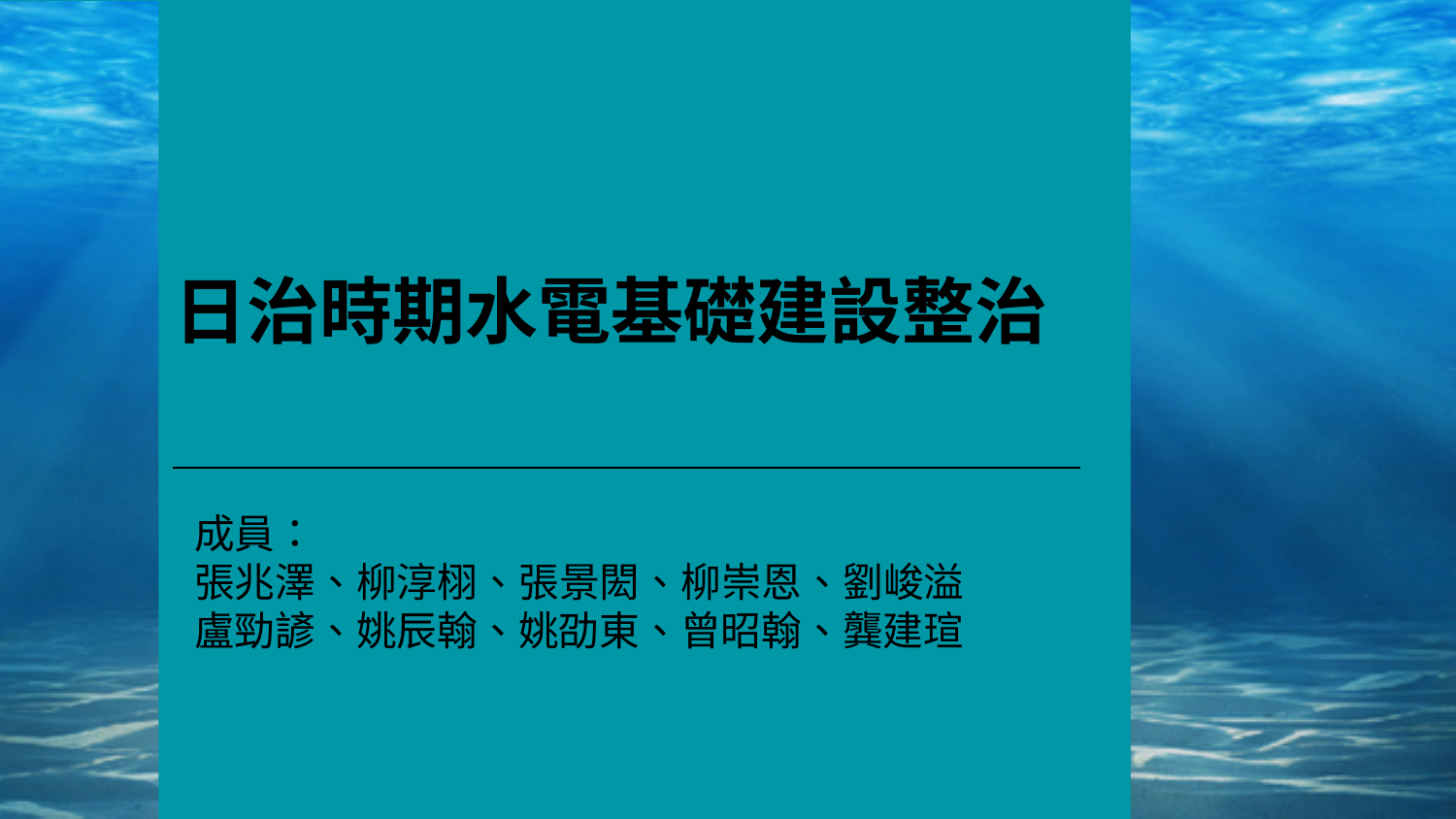

# 日治時期水電基礎建設整治
成員：
張兆澤、柳淳栩、張景閎、柳崇恩、劉峻溢
盧勁諺、姚辰翰、姚劭東、曾昭翰、龔建瑄